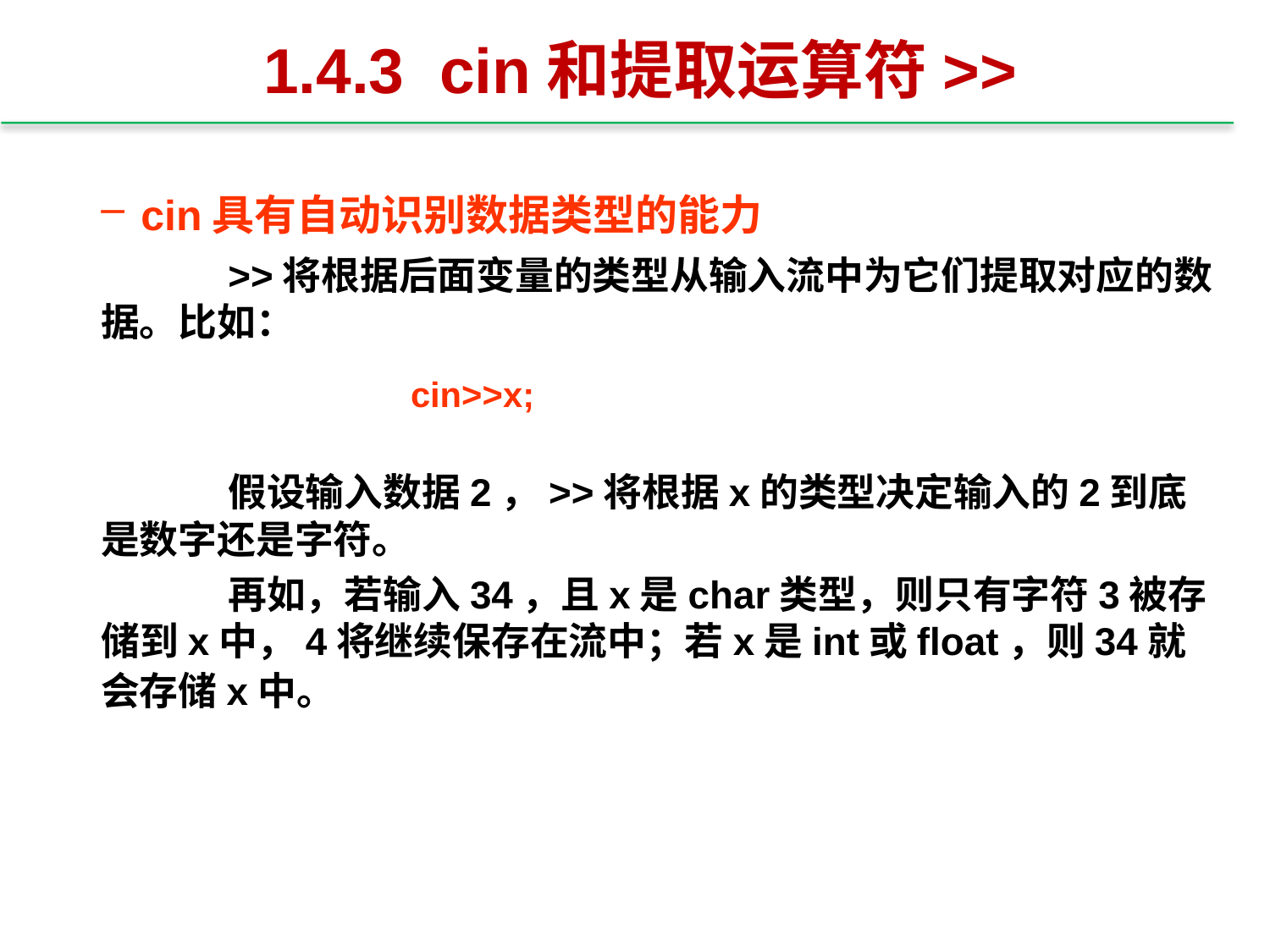

# 1.4.3  cin和提取运算符>>
cin具有自动识别数据类型的能力
	>>将根据后面变量的类型从输入流中为它们提取对应的数据。比如：
		cin>>x;

	假设输入数据2，>>将根据x的类型决定输入的2到底是数字还是字符。
	再如，若输入34，且x是char类型，则只有字符3被存储到x中，4将继续保存在流中；若x是int或float，则34就会存储x中。